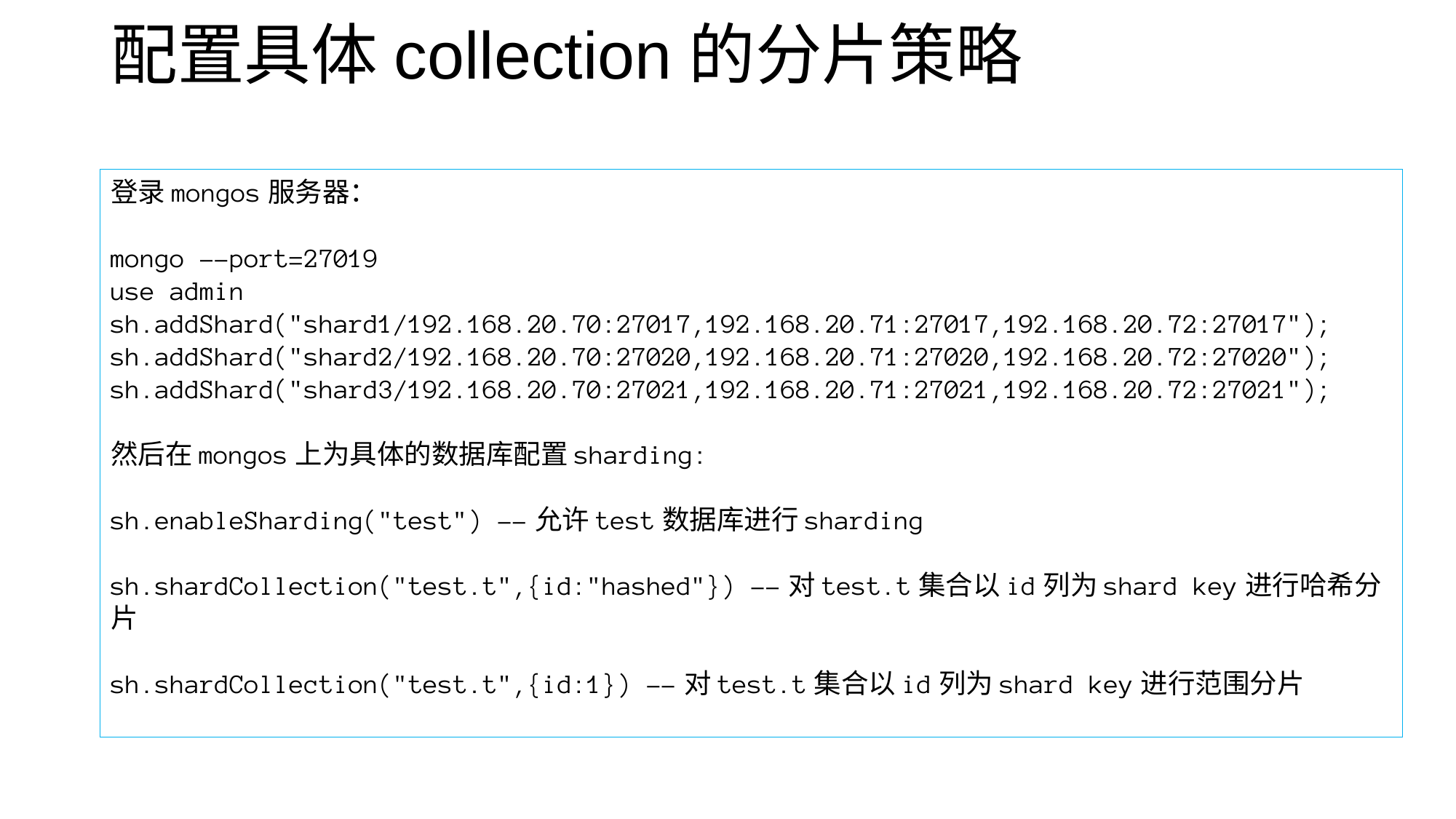

# 配置具体collection的分片策略
登录mongos服务器：

mongo --port=27019
use admin
sh.addShard("shard1/192.168.20.70:27017,192.168.20.71:27017,192.168.20.72:27017");
sh.addShard("shard2/192.168.20.70:27020,192.168.20.71:27020,192.168.20.72:27020");
sh.addShard("shard3/192.168.20.70:27021,192.168.20.71:27021,192.168.20.72:27021");

然后在mongos上为具体的数据库配置sharding:

sh.enableSharding("test") --允许test数据库进行sharding

sh.shardCollection("test.t",{id:"hashed"}) --对test.t集合以id列为shard key进行哈希分片

sh.shardCollection("test.t",{id:1}) --对test.t集合以id列为shard key进行范围分片